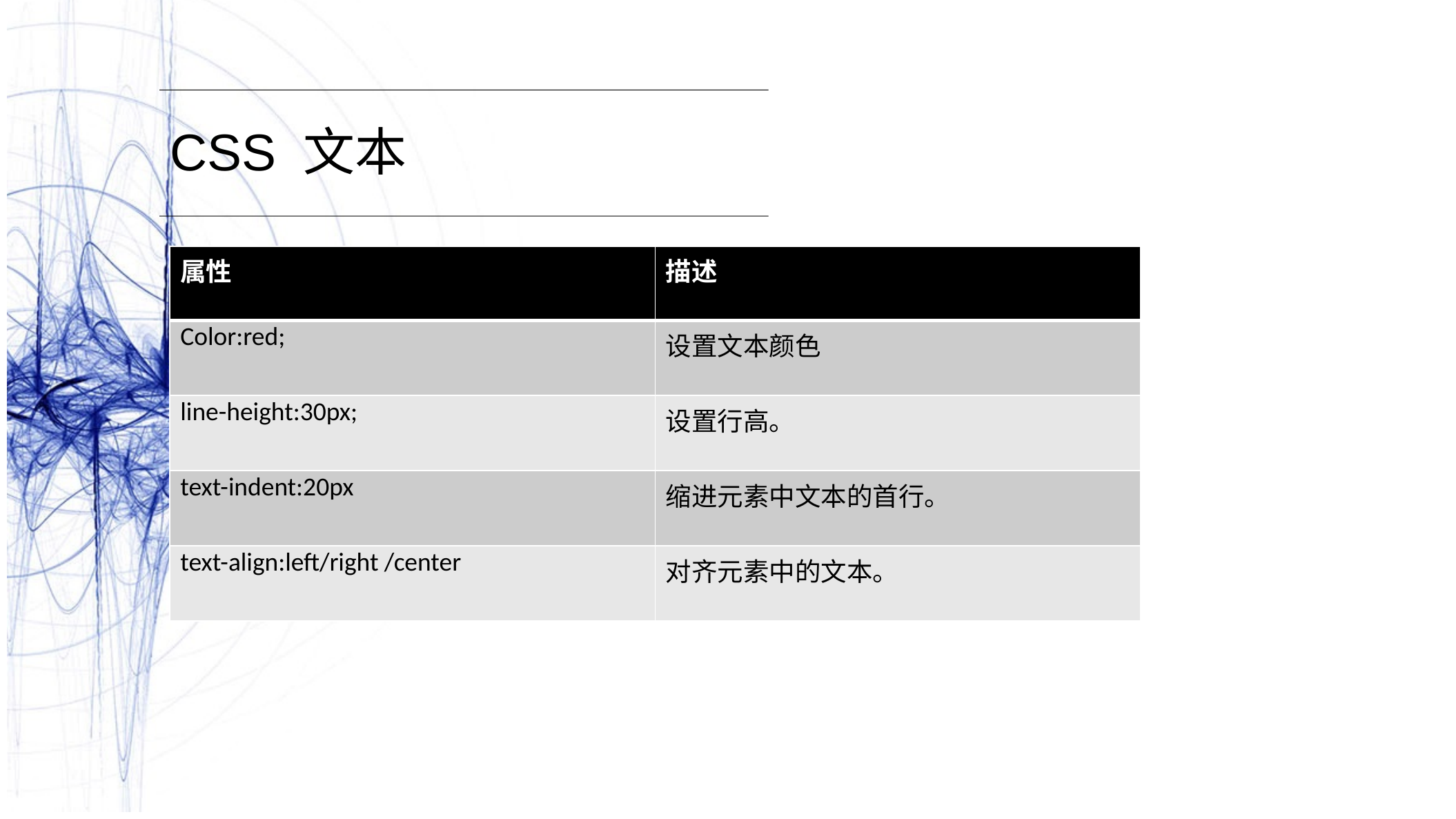

CSS 文本

| 属性 | 描述 |
| --- | --- |
| Color:red; | 设置文本颜色 |
| line-height:30px; | 设置行高。 |
| text-indent:20px | 缩进元素中文本的首行。 |
| text-align:left/right /center | 对齐元素中的文本。 |